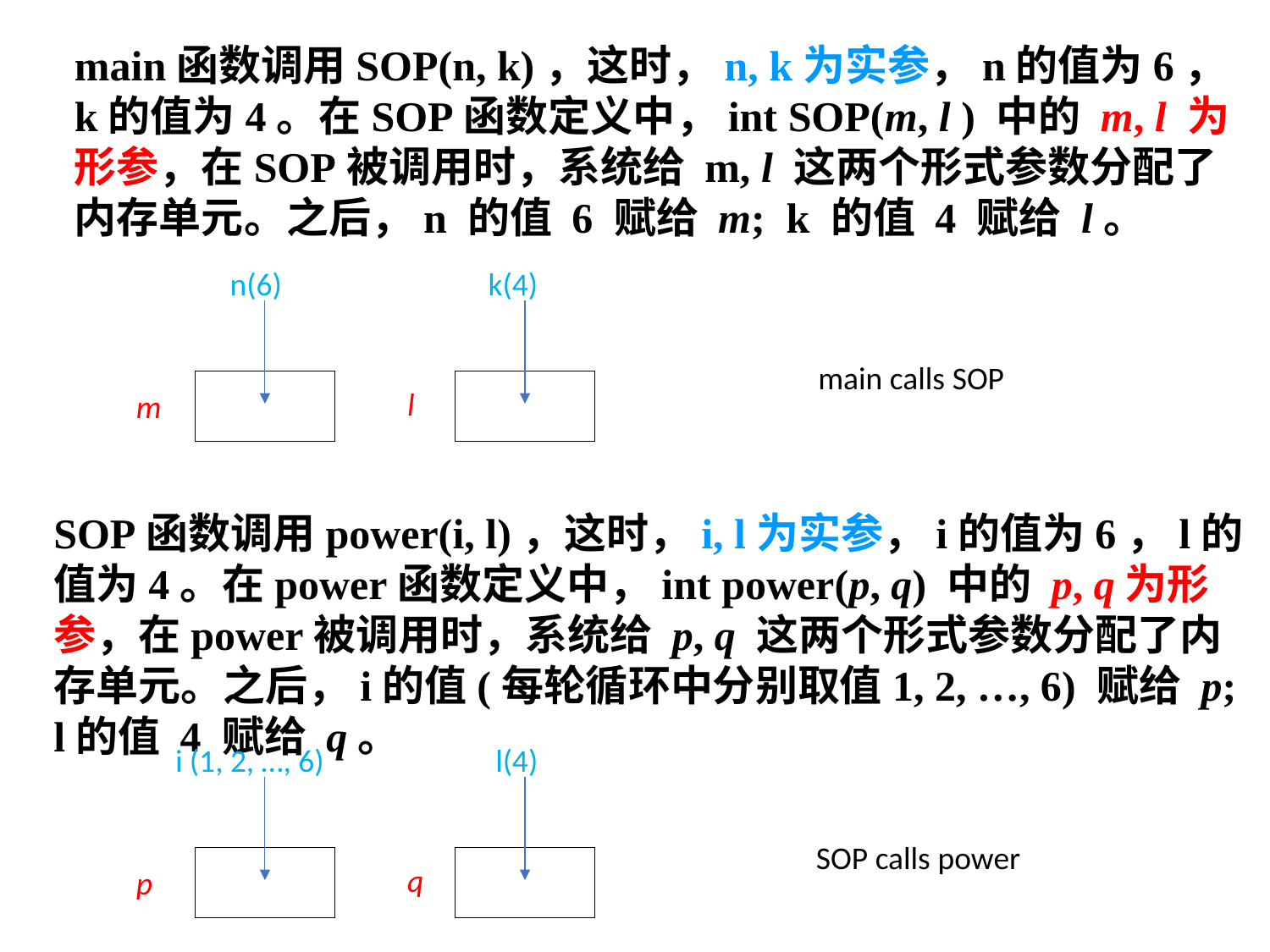

main函数调用SOP(n, k)，这时，n, k为实参，n的值为6，k的值为4。在SOP函数定义中，int SOP(m, l ) 中的 m, l 为形参，在SOP被调用时，系统给 m, l 这两个形式参数分配了内存单元。之后，n 的值 6 赋给 m;  k 的值 4 赋给 l。
n(6)
k(4)

l
m
main calls SOP

SOP函数调用power(i, l)，这时，i, l为实参，i的值为6，l的值为4。在power函数定义中，int power(p, q) 中的 p, q为形参，在power被调用时，系统给 p, q 这两个形式参数分配了内存单元。之后，i的值(每轮循环中分别取值1, 2, …, 6) 赋给 p; l的值 4 赋给 q。
 i (1, 2, …, 6)
l(4)

q
p
SOP calls power